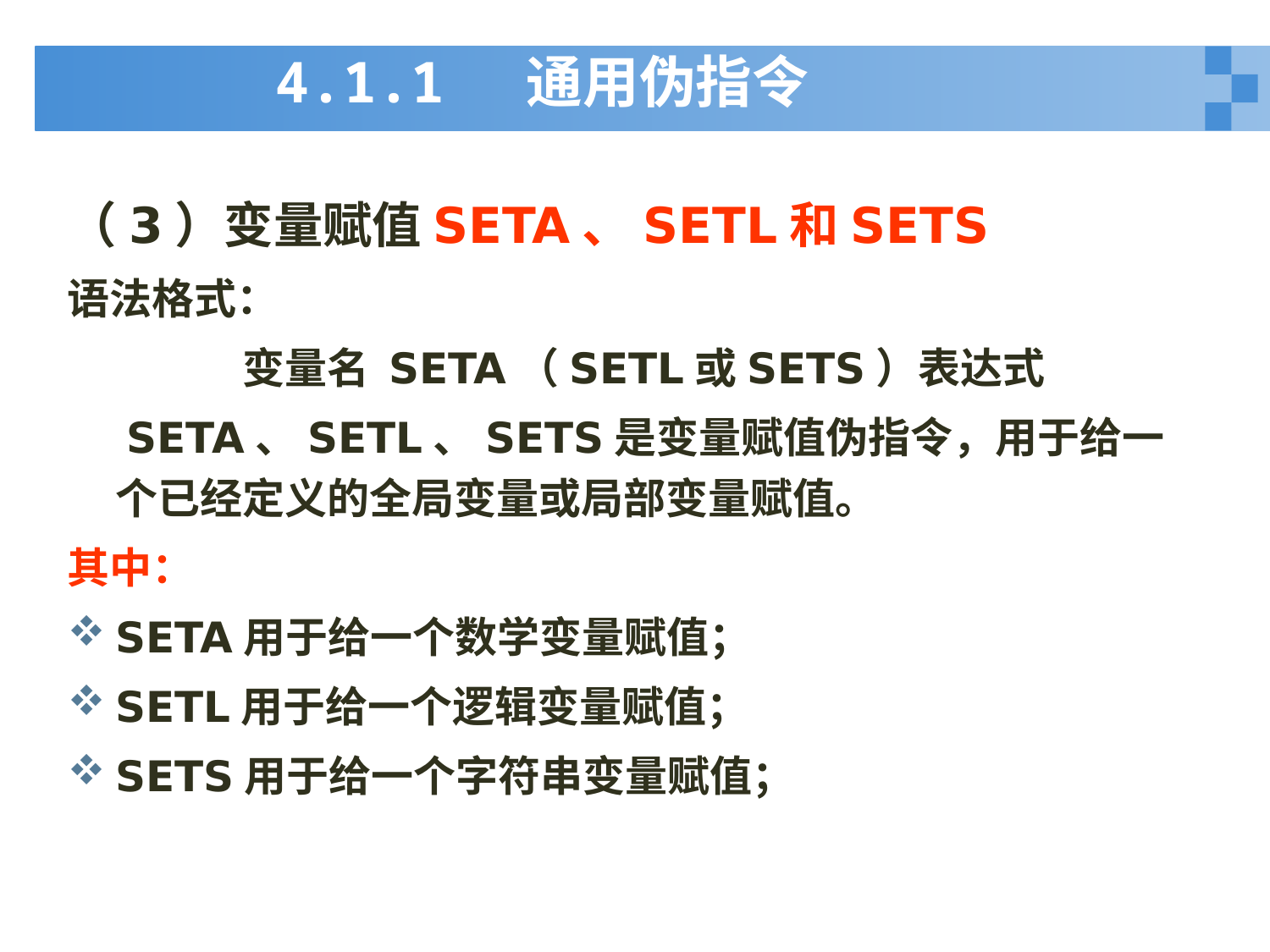

# 4.1.1  通用伪指令
（3）变量赋值SETA、SETL和SETS
语法格式：
		变量名 SETA（SETL或SETS）表达式
    SETA、SETL、SETS是变量赋值伪指令，用于给一个已经定义的全局变量或局部变量赋值。
其中：
SETA用于给一个数学变量赋值；
SETL用于给一个逻辑变量赋值；
SETS用于给一个字符串变量赋值；